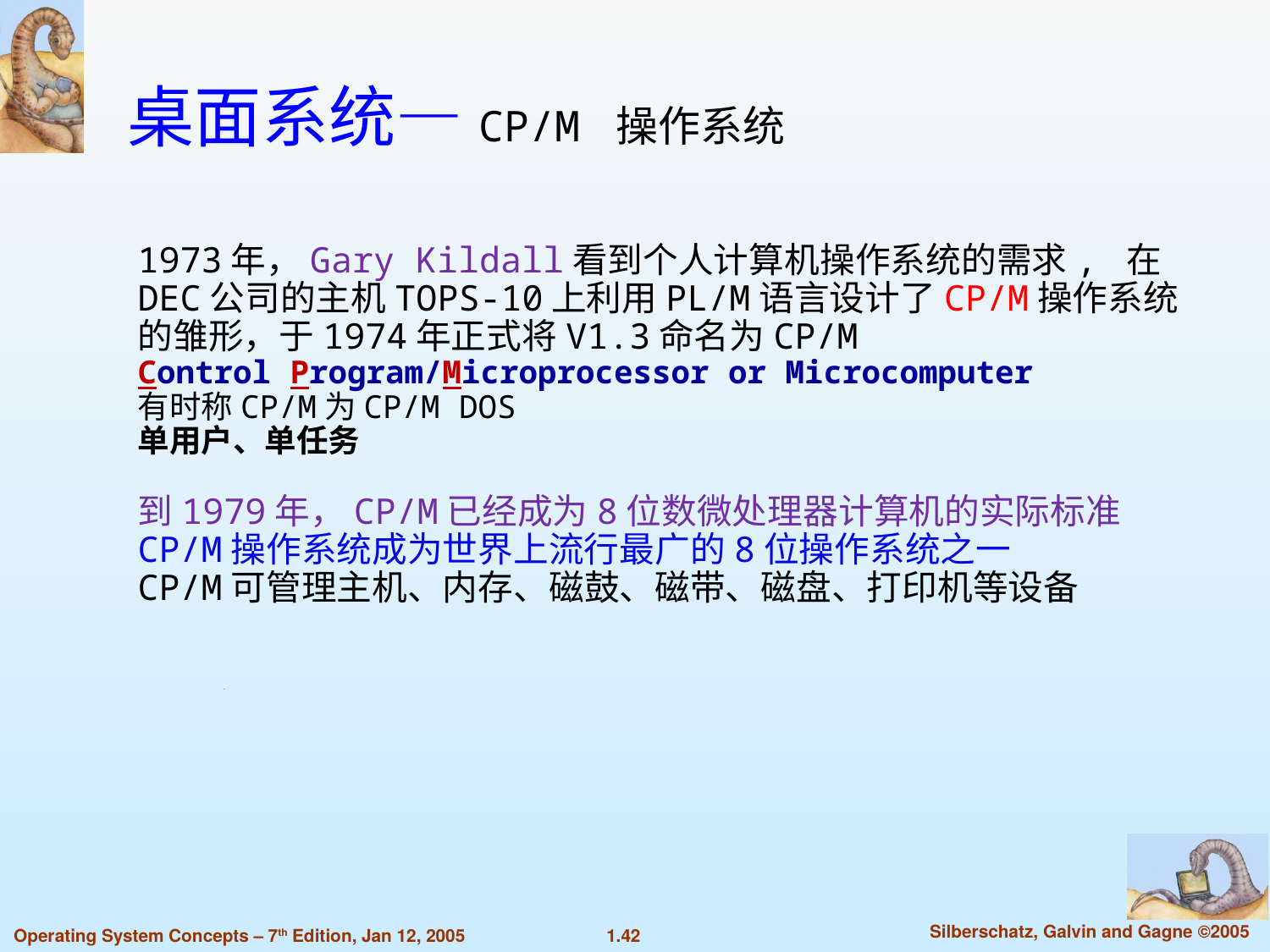

桌面系统—CP/M 操作系统
1973年，Gary Kildall看到个人计算机操作系统的需求, 在DEC公司的主机TOPS-10上利用PL/M语言设计了CP/M操作系统的雏形，于1974年正式将V1.3命名为CP/M
Control Program/Microprocessor or Microcomputer
有时称CP/M为CP/M DOS
单用户、单任务

到1979年，CP/M已经成为8位数微处理器计算机的实际标准
CP/M操作系统成为世界上流行最广的8位操作系统之一
CP/M可管理主机、内存、磁鼓、磁带、磁盘、打印机等设备